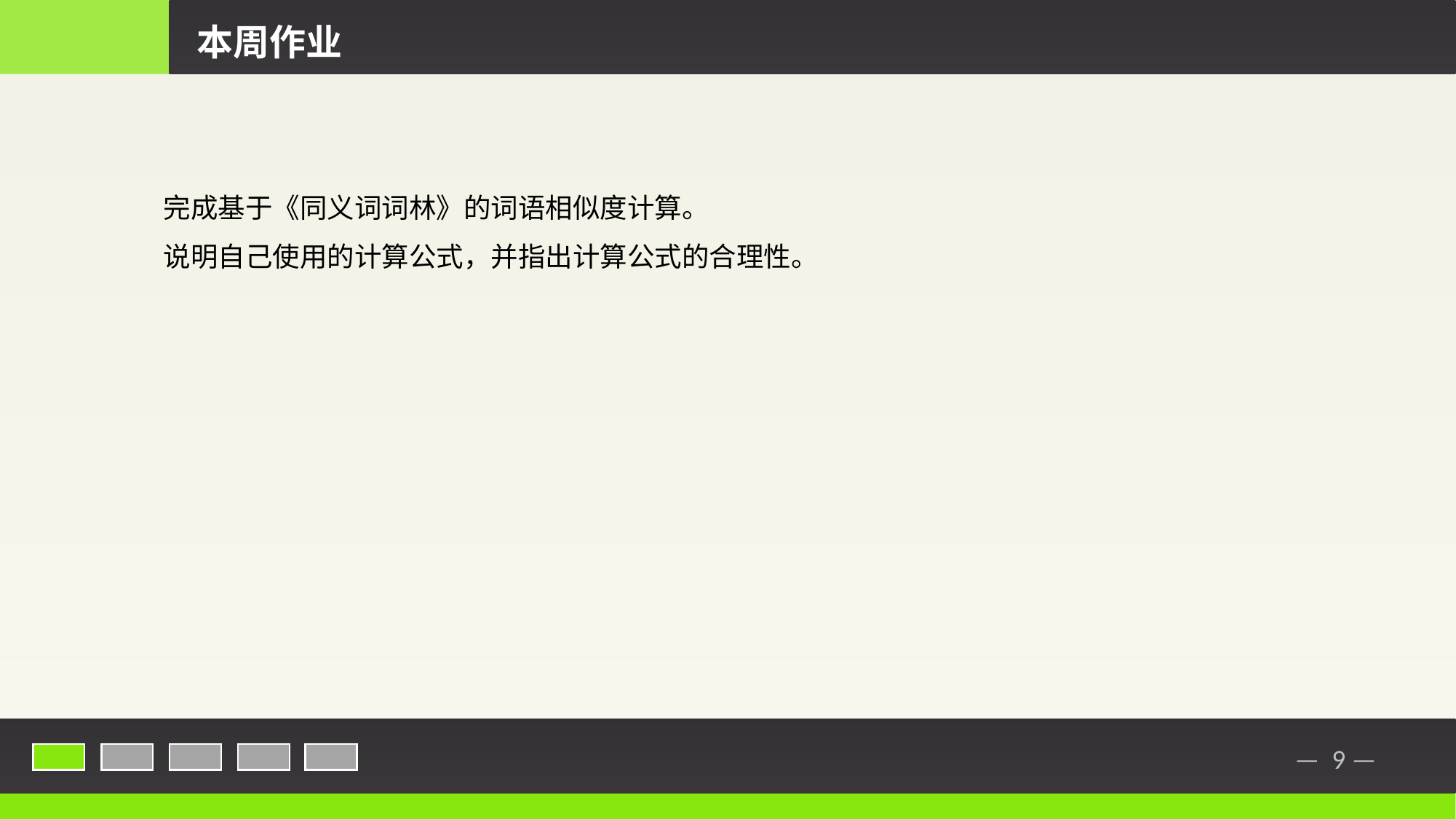

本周作业
完成基于《同义词词林》的词语相似度计算。
说明自己使用的计算公式，并指出计算公式的合理性。